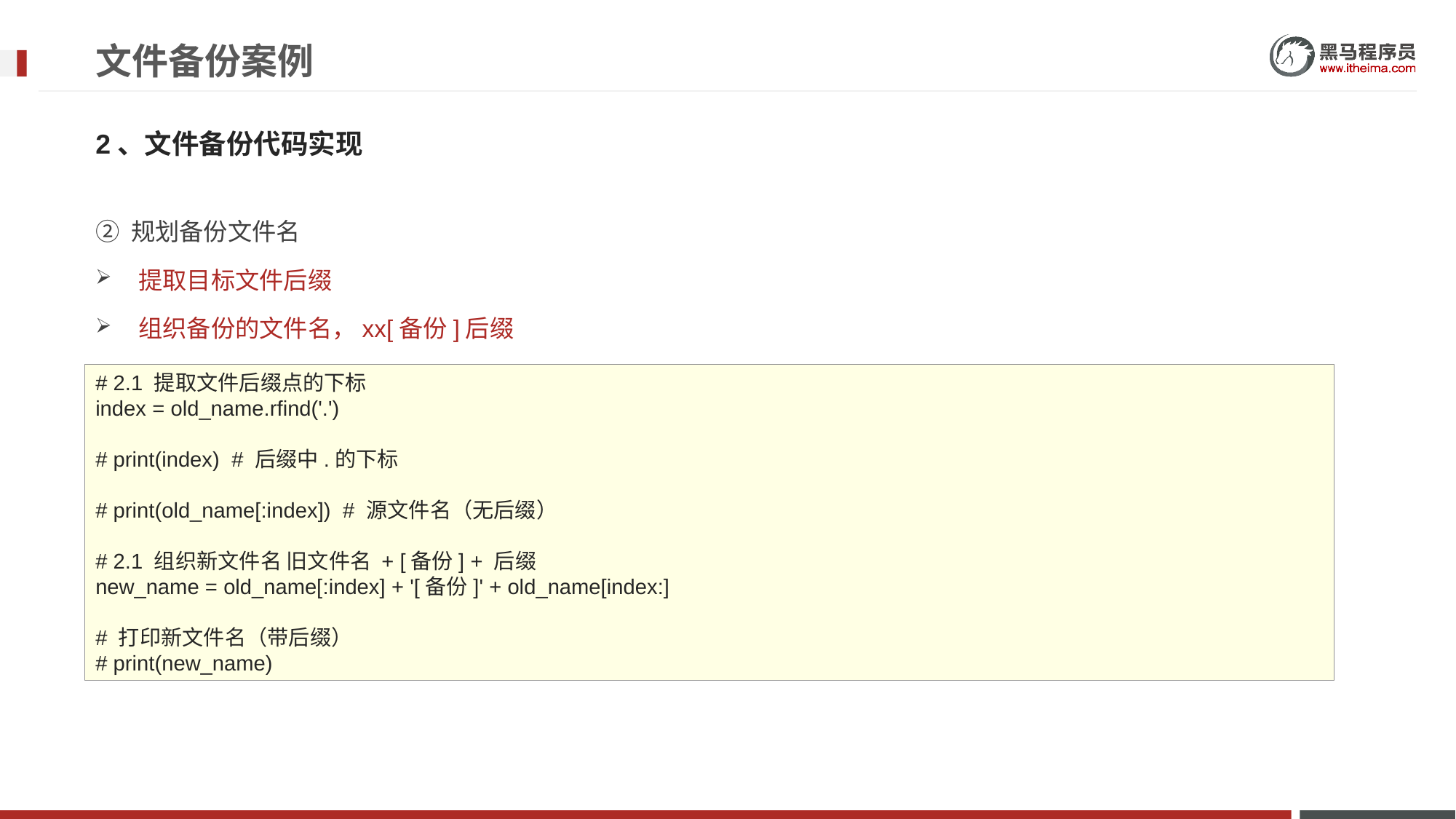

# 文件备份案例
2、文件备份代码实现
② 规划备份文件名
提取目标文件后缀
组织备份的文件名，xx[备份]后缀
# 2.1 提取文件后缀点的下标
index = old_name.rfind('.')

# print(index)  # 后缀中.的下标

# print(old_name[:index])  # 源文件名（无后缀）

# 2.1 组织新文件名 旧文件名 + [备份] + 后缀
new_name = old_name[:index] + '[备份]' + old_name[index:]

# 打印新文件名（带后缀）
# print(new_name)